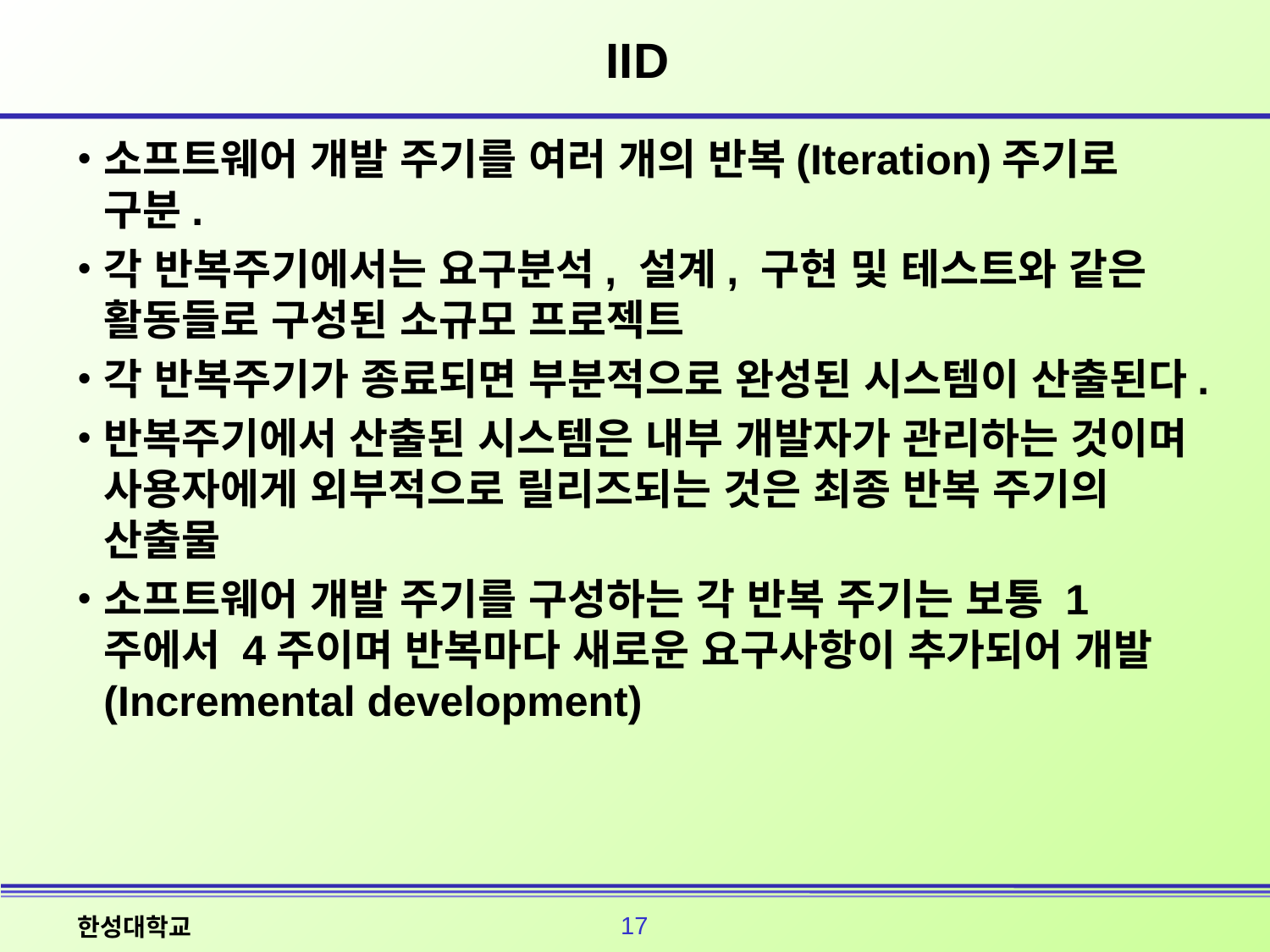

# IID
소프트웨어 개발 주기를 여러 개의 반복(Iteration)주기로 구분.
각 반복주기에서는 요구분석, 설계, 구현 및 테스트와 같은 활동들로 구성된 소규모 프로젝트
각 반복주기가 종료되면 부분적으로 완성된 시스템이 산출된다.
반복주기에서 산출된 시스템은 내부 개발자가 관리하는 것이며 사용자에게 외부적으로 릴리즈되는 것은 최종 반복 주기의 산출물
소프트웨어 개발 주기를 구성하는 각 반복 주기는 보통 1주에서 4주이며 반복마다 새로운 요구사항이 추가되어 개발(Incremental development)